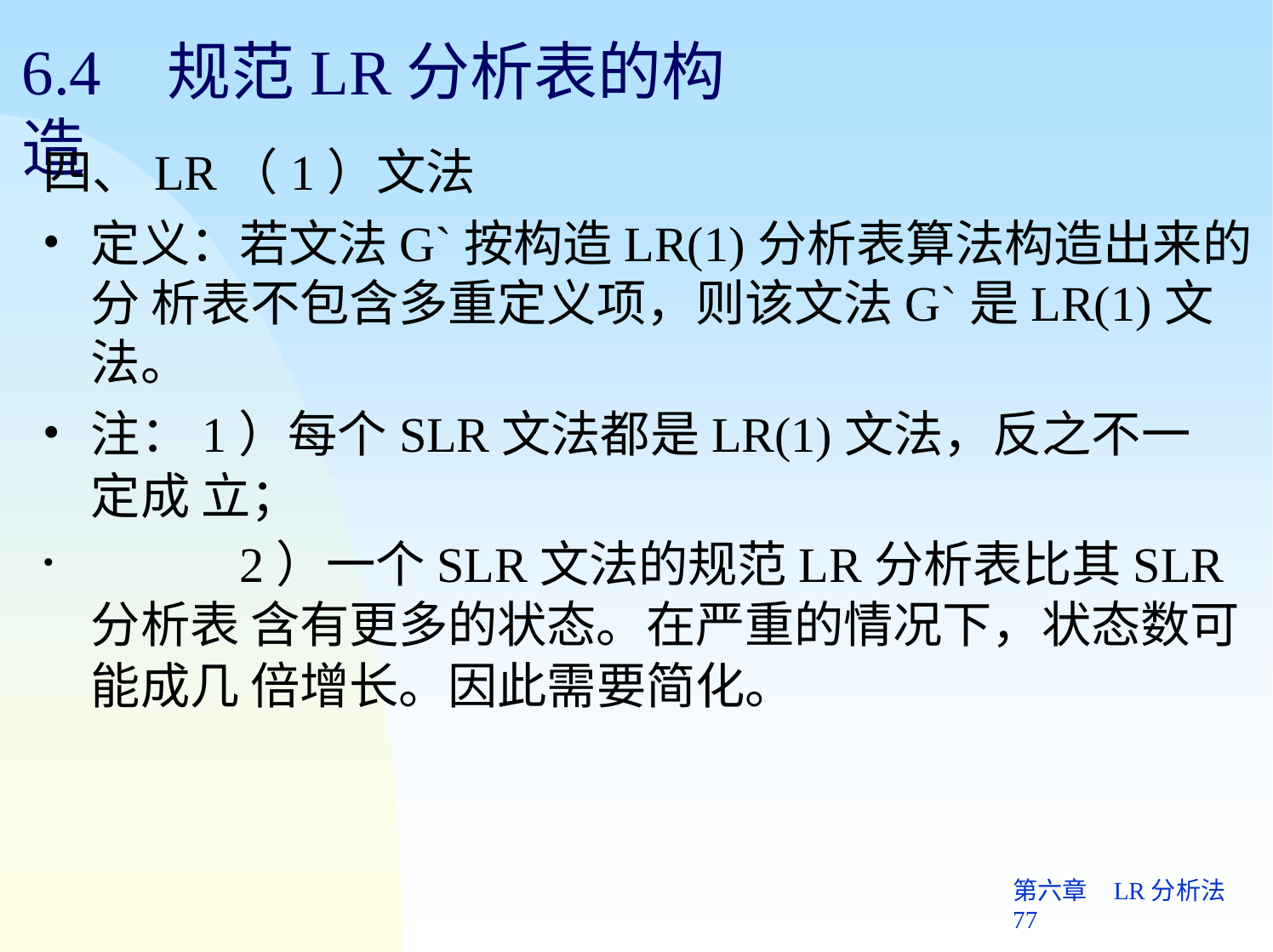

# 6.4	规范LR分析表的构造
四、LR（1）文法
定义：若文法G`按构造LR(1)分析表算法构造出来的分 析表不包含多重定义项，则该文法G`是LR(1)文法。
注：1）每个SLR文法都是LR(1)文法，反之不一定成 立；
	2）一个SLR文法的规范LR分析表比其SLR分析表 含有更多的状态。在严重的情况下，状态数可能成几 倍增长。因此需要简化。
第六章	LR分析法 77